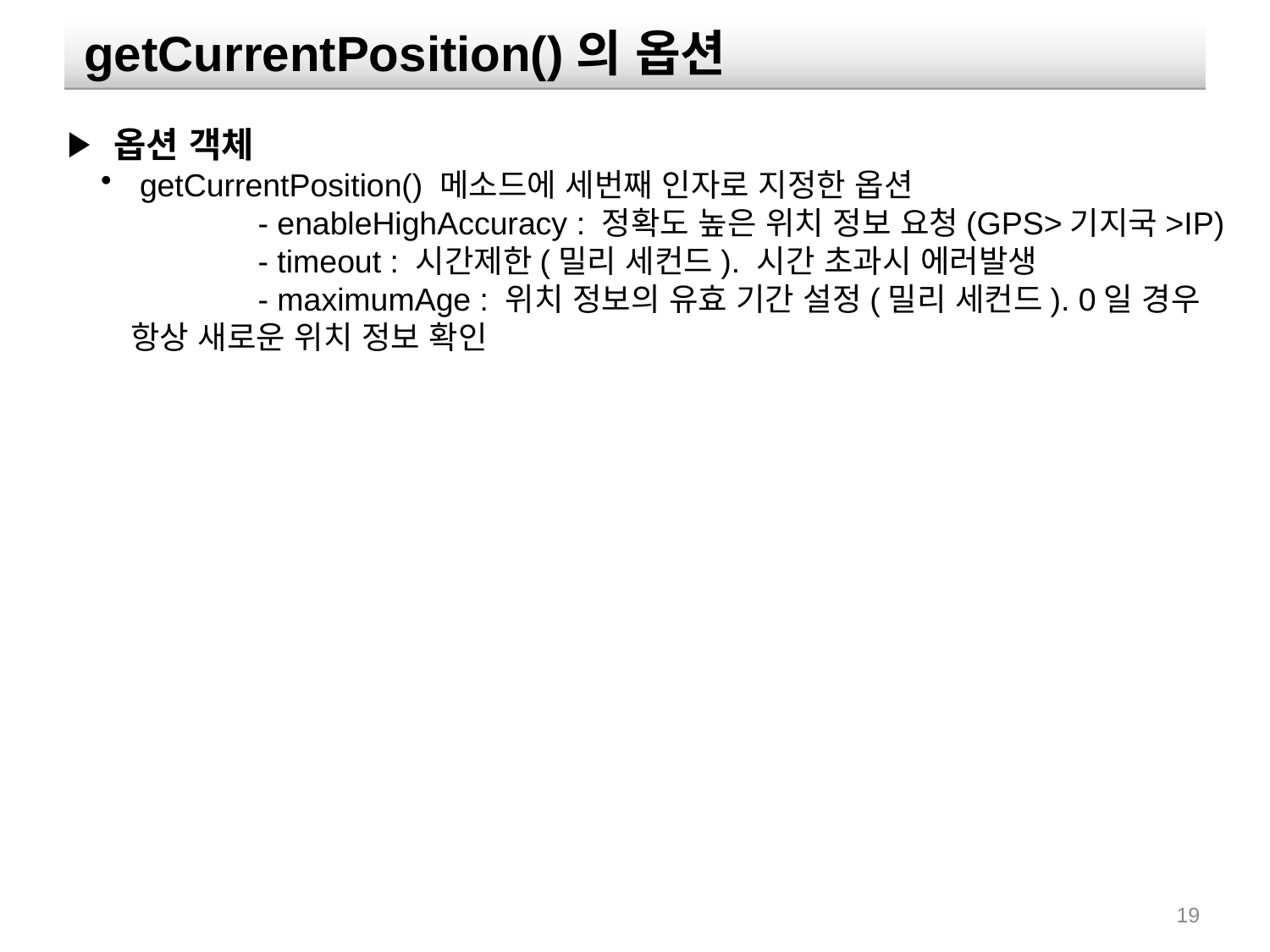

getCurrentPosition()의 옵션
 옵션 객체
 getCurrentPosition() 메소드에 세번째 인자로 지정한 옵션
	- enableHighAccuracy : 정확도 높은 위치 정보 요청(GPS>기지국>IP)
	- timeout : 시간제한(밀리 세컨드). 시간 초과시 에러발생
	- maximumAge : 위치 정보의 유효 기간 설정(밀리 세컨드). 0일 경우 항상 새로운 위치 정보 확인
19